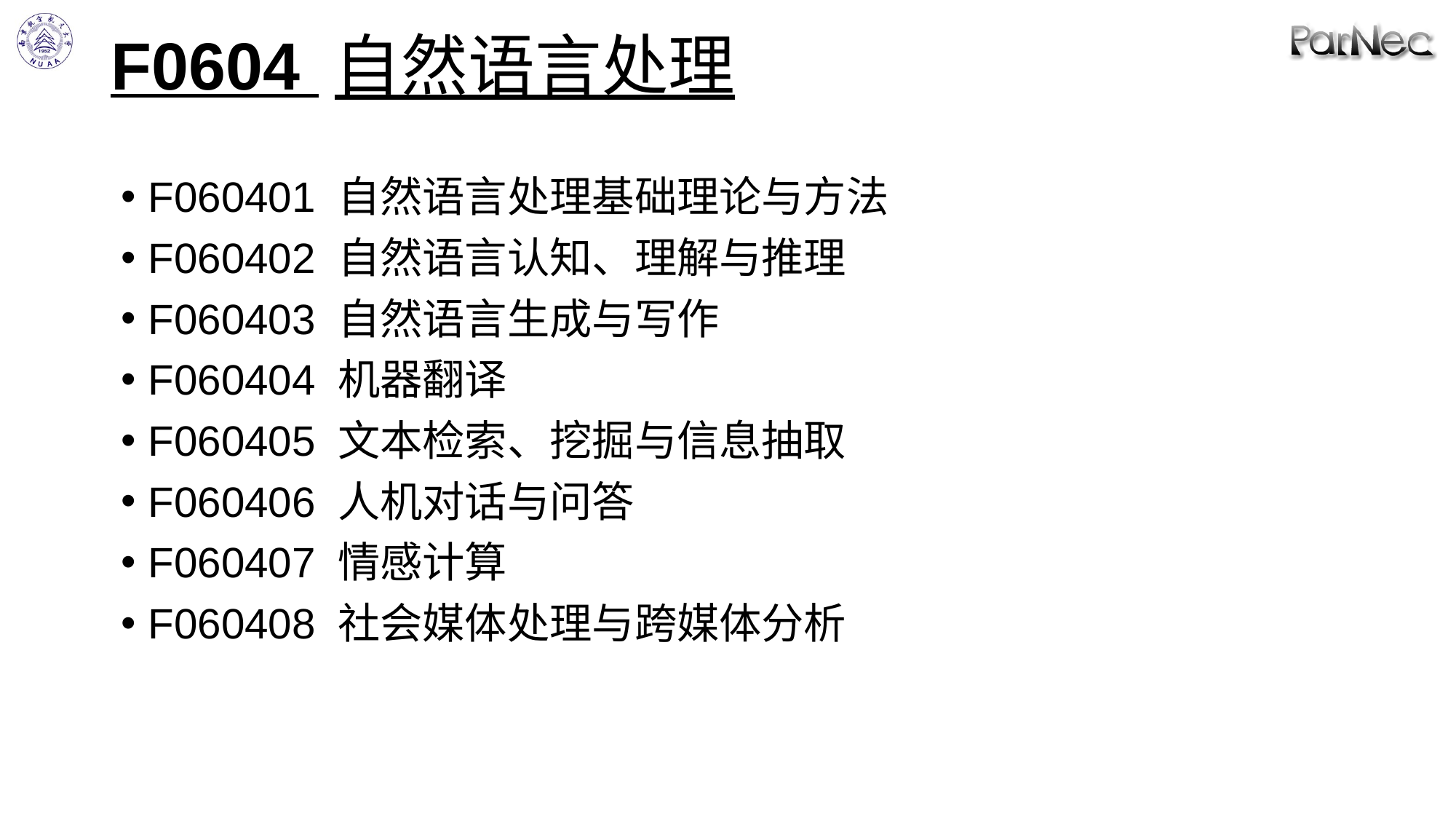

# F0604 自然语言处理
F060401 自然语言处理基础理论与方法
F060402 自然语言认知、理解与推理
F060403 自然语言生成与写作
F060404 机器翻译
F060405 文本检索、挖掘与信息抽取
F060406 人机对话与问答
F060407 情感计算
F060408 社会媒体处理与跨媒体分析